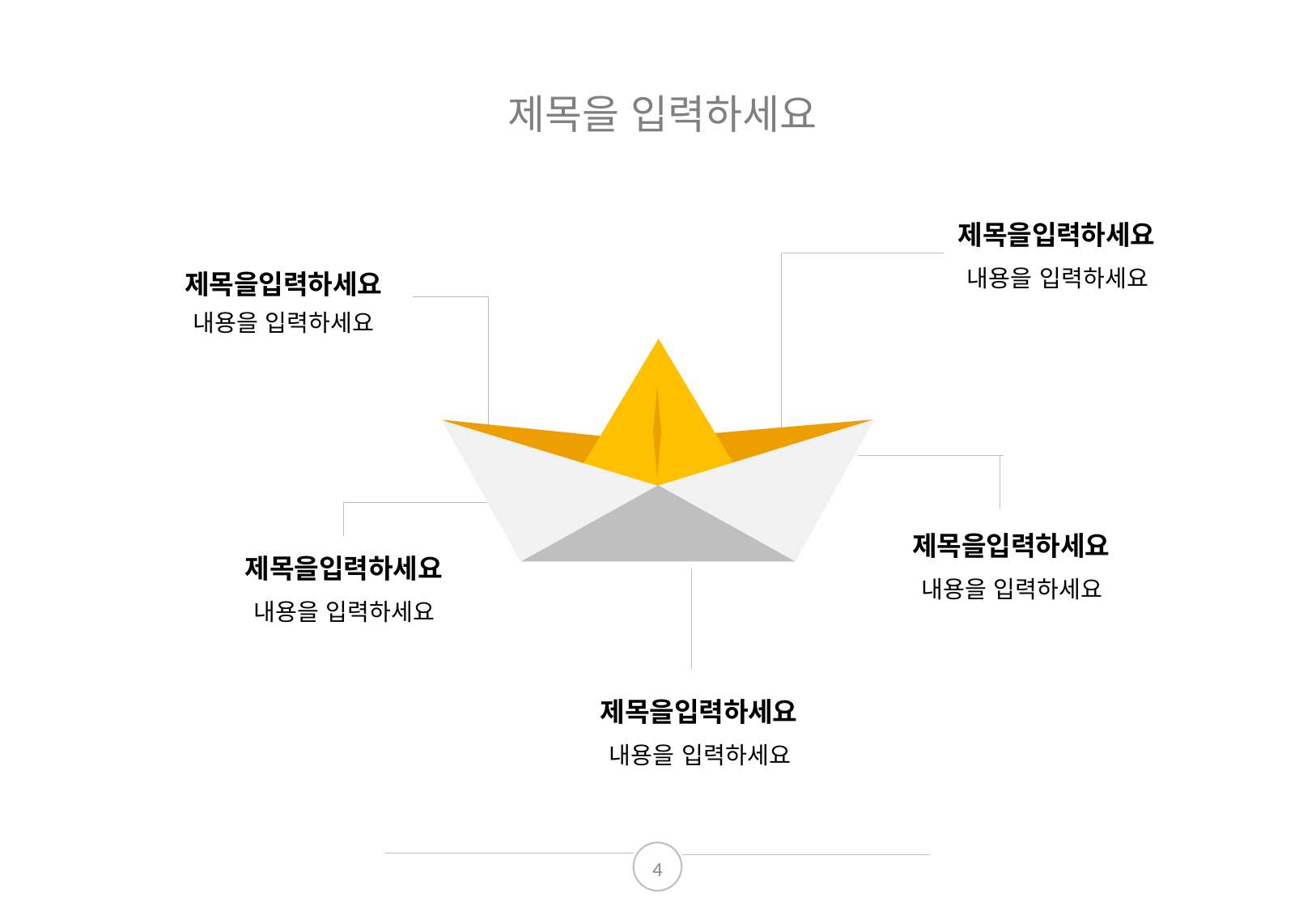

제목을 입력하세요
제목을입력하세요
내용을 입력하세요
제목을입력하세요
내용을 입력하세요

제목을입력하세요
제목을입력하세요
내용을 입력하세요
내용을 입력하세요
제목을입력하세요
내용을 입력하세요

4